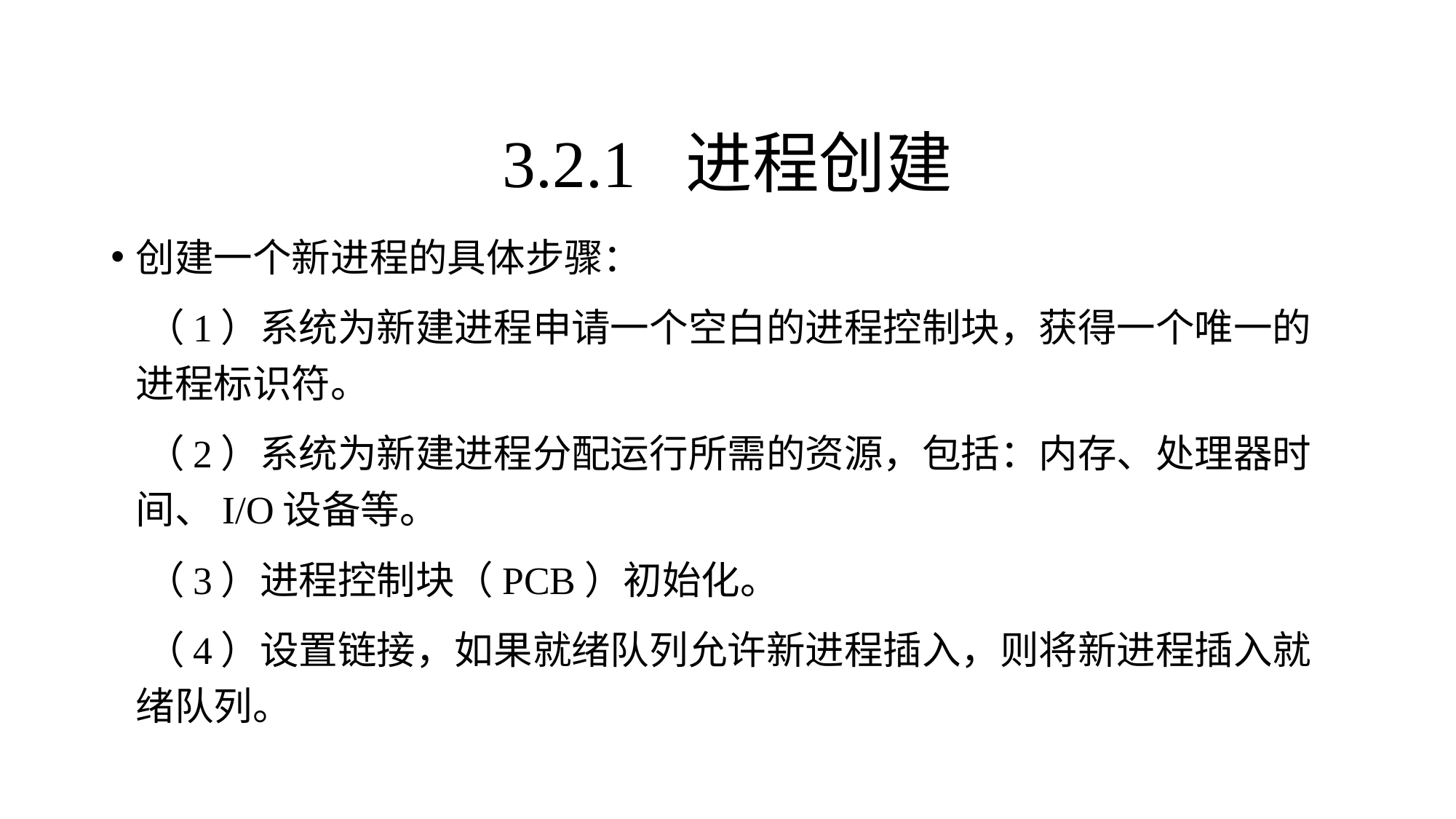

创建一个新进程的具体步骤：
   （1）系统为新建进程申请一个空白的进程控制块，获得一个唯一的进程标识符。
   （2）系统为新建进程分配运行所需的资源，包括：内存、处理器时间、I/O设备等。
   （3）进程控制块（PCB）初始化。
   （4）设置链接，如果就绪队列允许新进程插入，则将新进程插入就绪队列。
3.2.1  进程创建
3